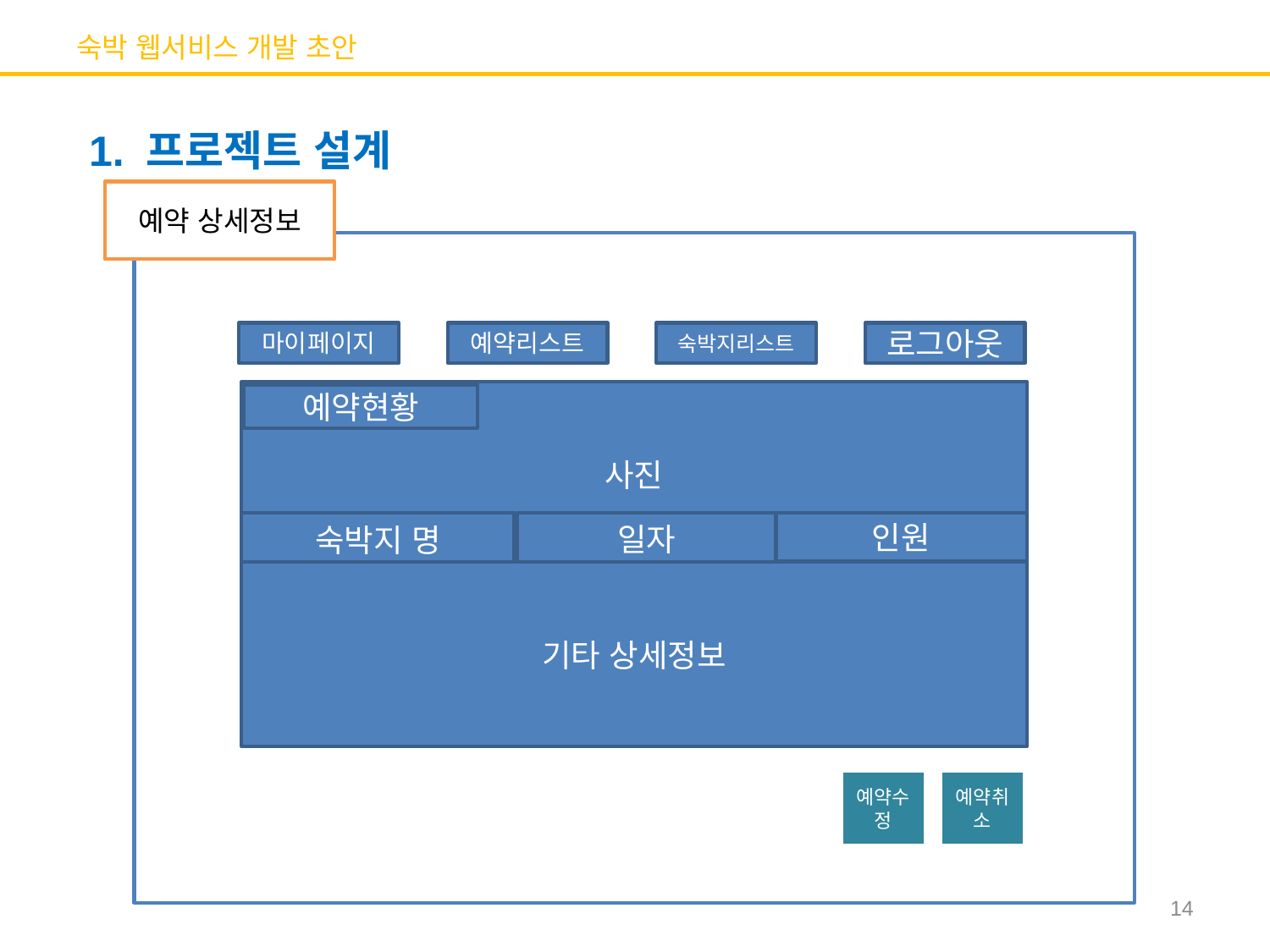

# 숙박 웹서비스 개발 초안
1. 프로젝트 설계
예약 상세정보

마이페이지
예약리스트
숙박지리스트
로그아웃
사진
숙박지 명
일자
인원
기타 상세정보
예약수정
예약취소
예약현황
14